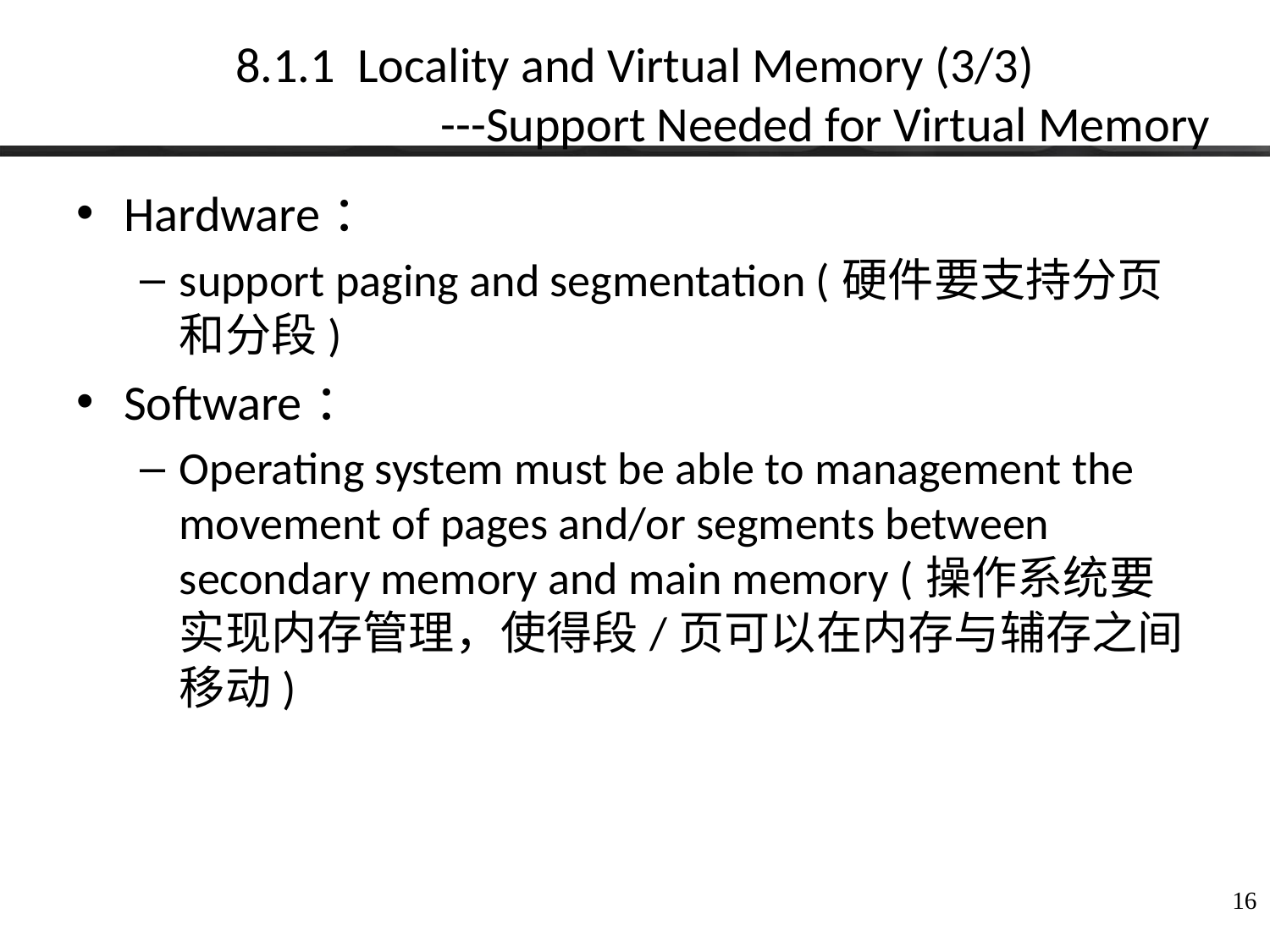

# 8.1.1  Locality and Virtual Memory (3/3) ---Support Needed for Virtual Memory
Hardware：
support paging and segmentation (硬件要支持分页和分段)
Software：
Operating system must be able to management the movement of pages and/or segments between secondary memory and main memory (操作系统要实现内存管理，使得段/页可以在内存与辅存之间移动)

16